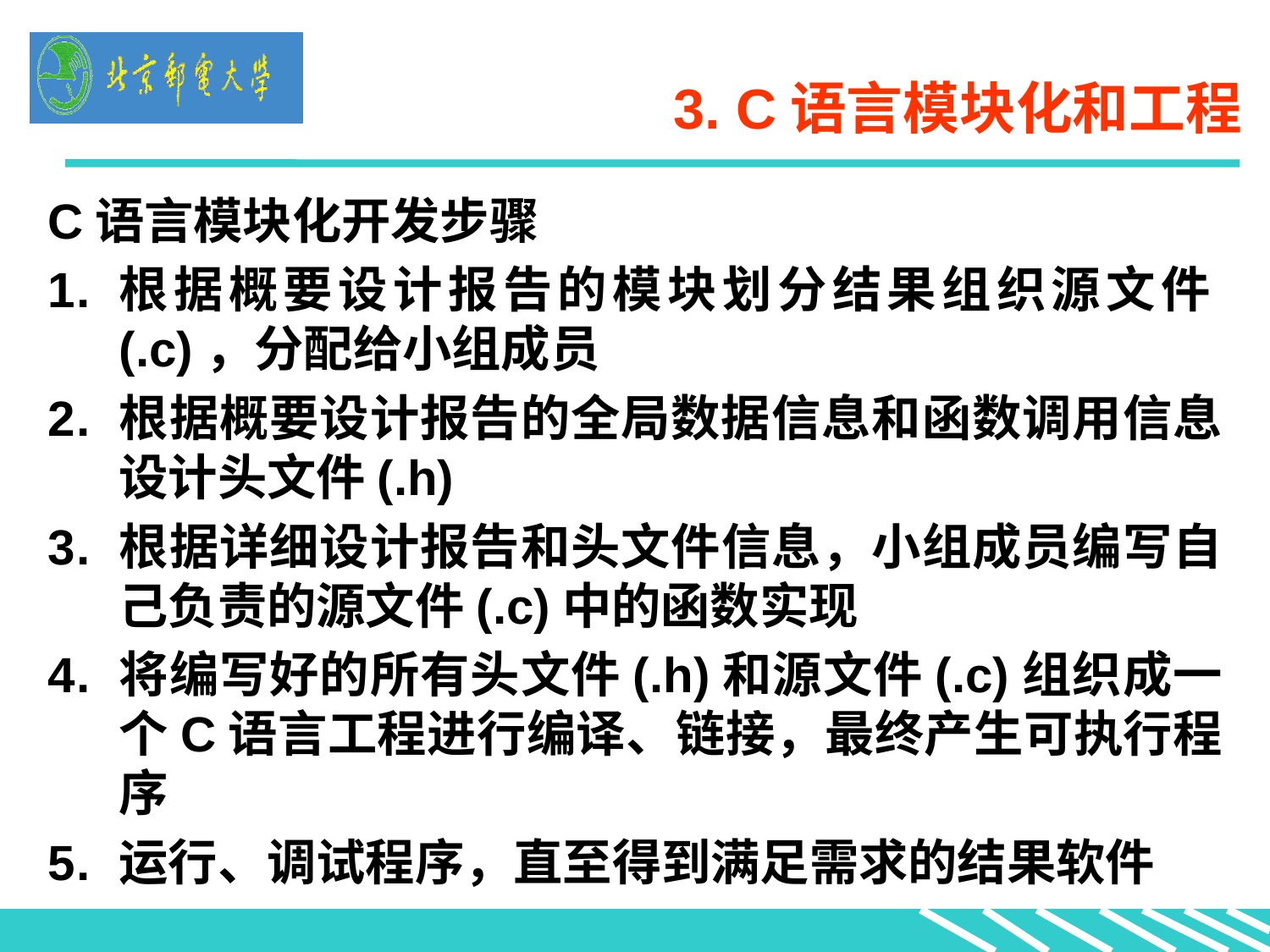

# 3. C语言模块化和工程
C语言模块化开发步骤
根据概要设计报告的模块划分结果组织源文件(.c)，分配给小组成员
根据概要设计报告的全局数据信息和函数调用信息设计头文件(.h)
根据详细设计报告和头文件信息，小组成员编写自己负责的源文件(.c)中的函数实现
将编写好的所有头文件(.h)和源文件(.c)组织成一个C语言工程进行编译、链接，最终产生可执行程序
运行、调试程序，直至得到满足需求的结果软件